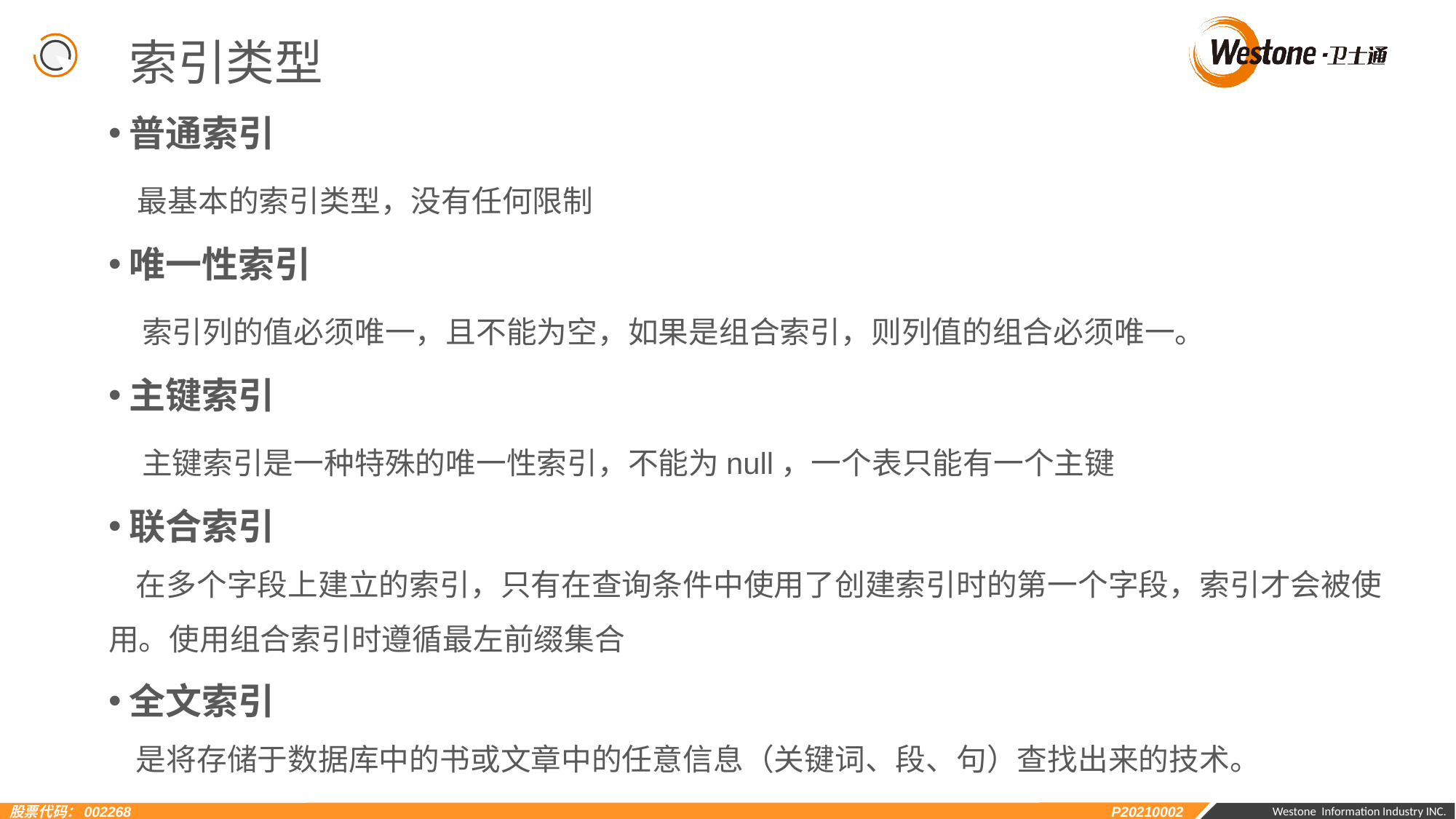

索引类型
普通索引
   最基本的索引类型，没有任何限制
唯一性索引
   索引列的值必须唯一，且不能为空，如果是组合索引，则列值的组合必须唯一。
主键索引
   主键索引是一种特殊的唯一性索引，不能为null，一个表只能有一个主键
联合索引
   在多个字段上建立的索引，只有在查询条件中使用了创建索引时的第一个字段，索引才会被使用。使用组合索引时遵循最左前缀集合
全文索引
   是将存储于数据库中的书或文章中的任意信息（关键词、段、句）查找出来的技术。